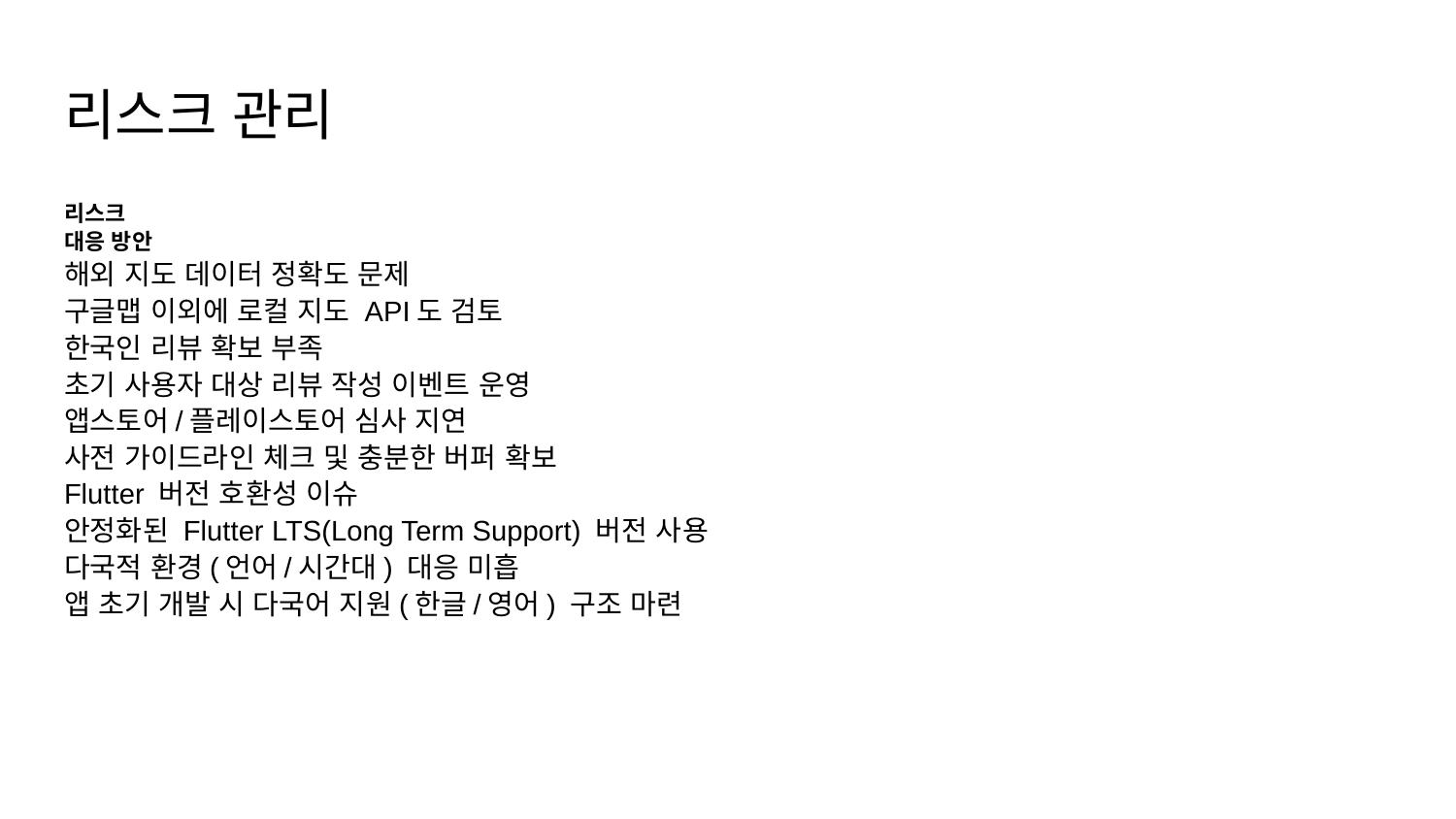

# 리스크 관리
리스크
대응 방안
해외 지도 데이터 정확도 문제
구글맵 이외에 로컬 지도 API도 검토
한국인 리뷰 확보 부족
초기 사용자 대상 리뷰 작성 이벤트 운영
앱스토어/플레이스토어 심사 지연
사전 가이드라인 체크 및 충분한 버퍼 확보
Flutter 버전 호환성 이슈
안정화된 Flutter LTS(Long Term Support) 버전 사용
다국적 환경(언어/시간대) 대응 미흡
앱 초기 개발 시 다국어 지원(한글/영어) 구조 마련